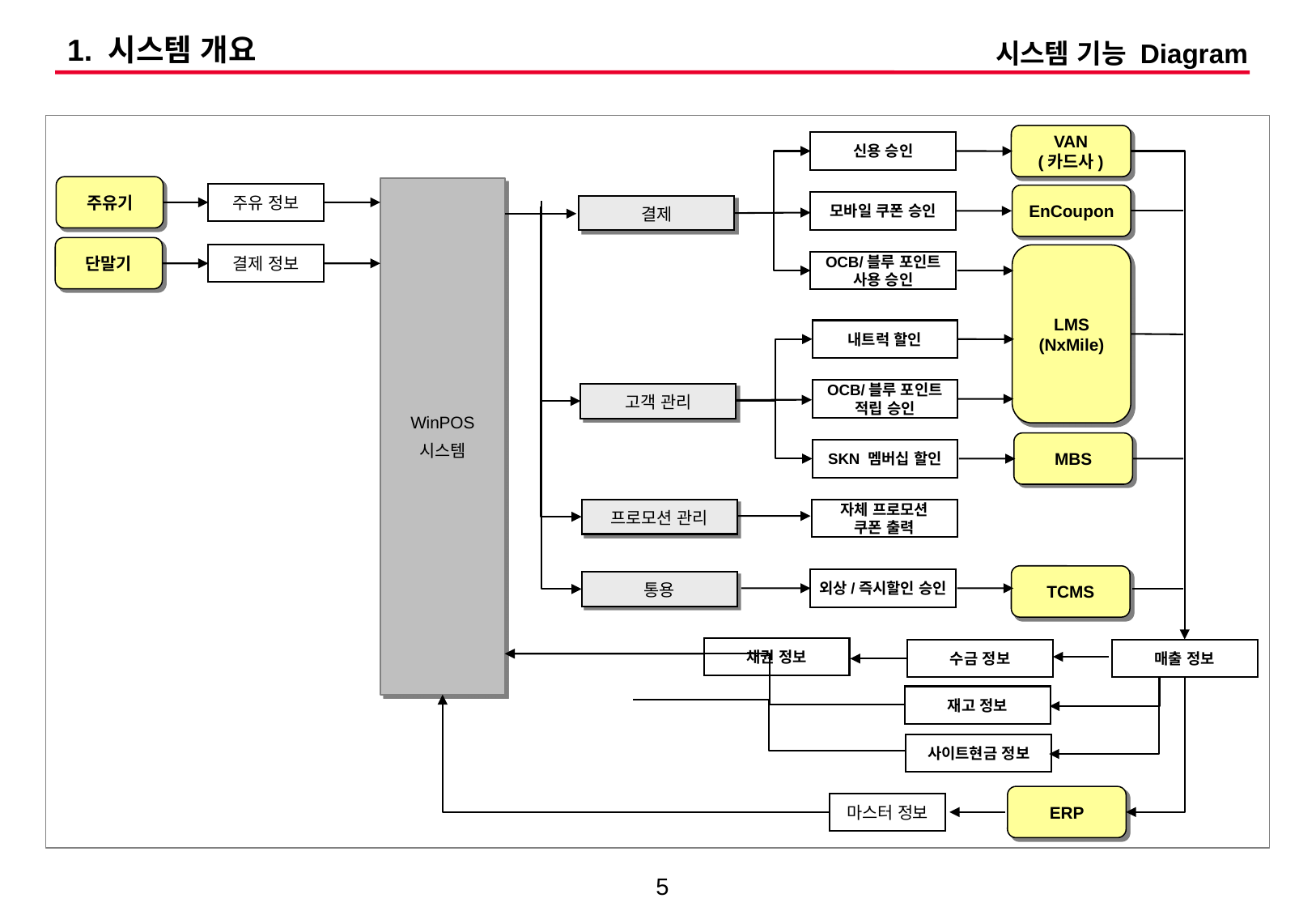

# 1. 시스템 개요
시스템 기능 Diagram

VAN
(카드사)
신용 승인

주유기
WinPOS
시스템
주유 정보
EnCoupon
모바일 쿠폰 승인
결제

단말기
결제 정보
LMS
(NxMile)
OCB/블루 포인트
사용 승인

내트럭 할인

OCB/블루 포인트
적립 승인
고객 관리

MBS
SKN 멤버십 할인

프로모션 관리
자체 프로모션
쿠폰 출력

TCMS
외상/즉시할인 승인
통용

채권 정보
수금 정보
매출 정보

재고 정보
사이트현금 정보
ERP
마스터 정보